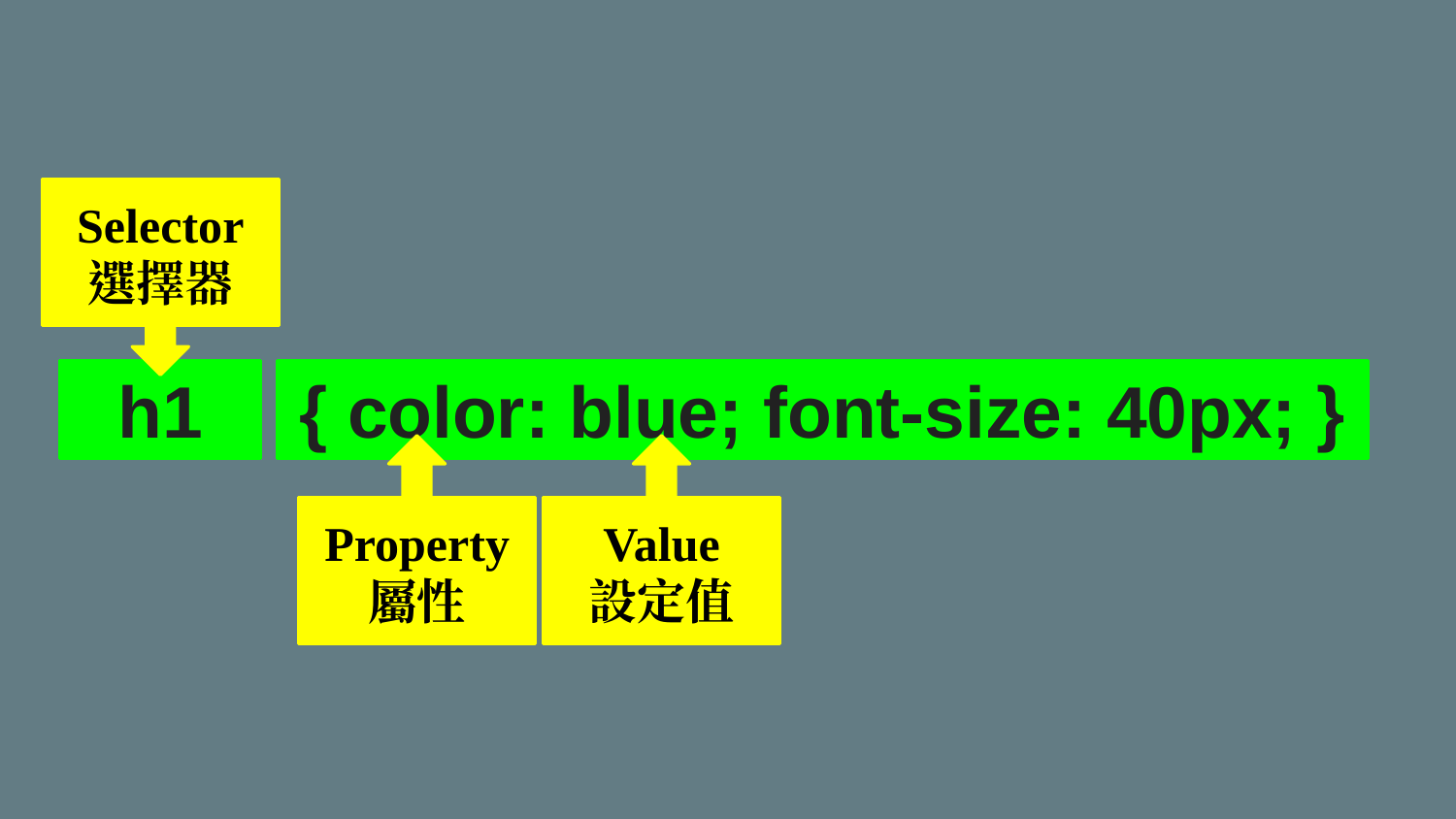

Selector
選擇器

h1
{ color: blue; font-size: 40px; }

Property
屬性
Value
設定值